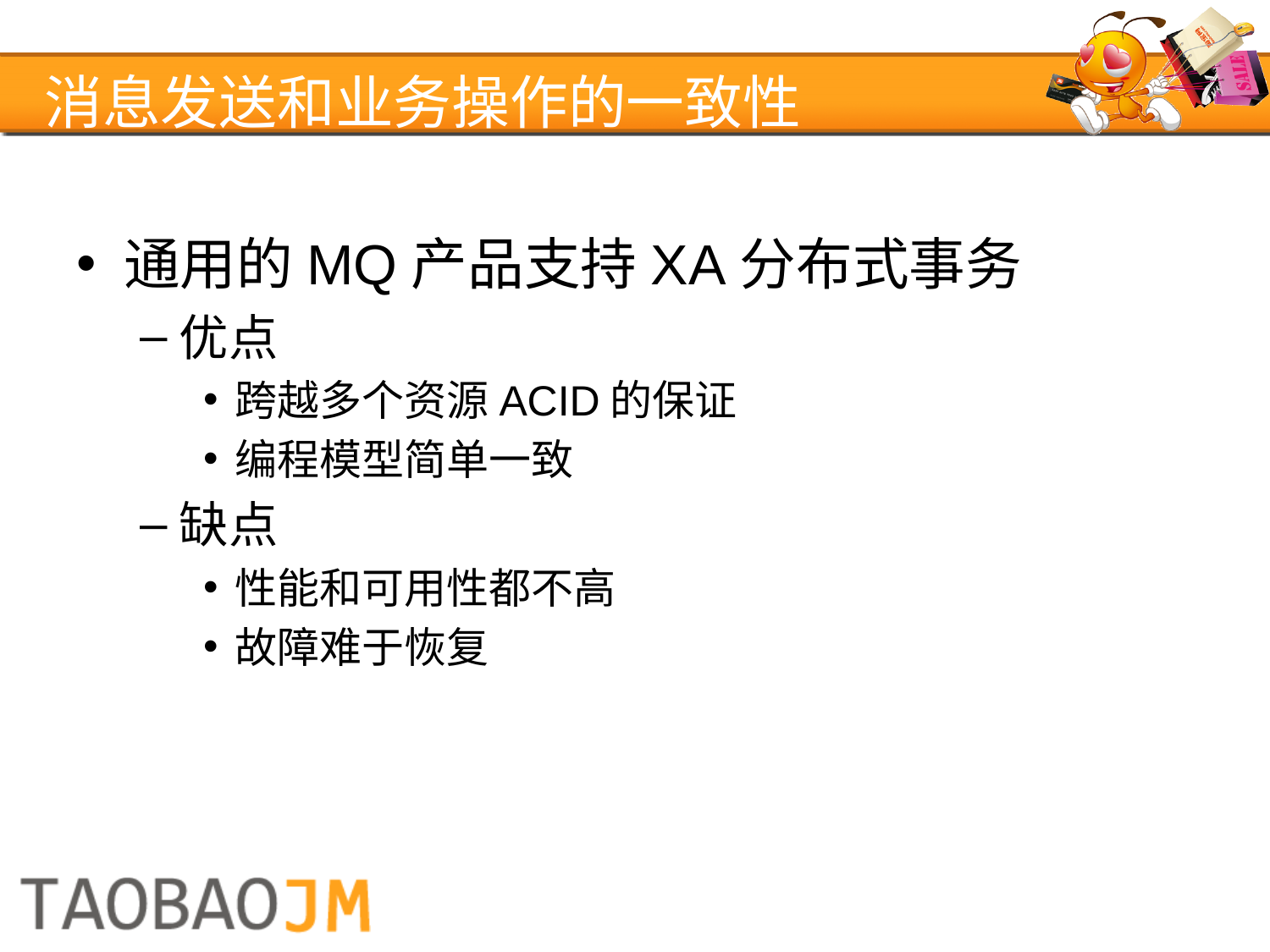

# 消息发送和业务操作的一致性
通用的MQ产品支持XA分布式事务
优点
跨越多个资源ACID的保证
编程模型简单一致
缺点
性能和可用性都不高
故障难于恢复